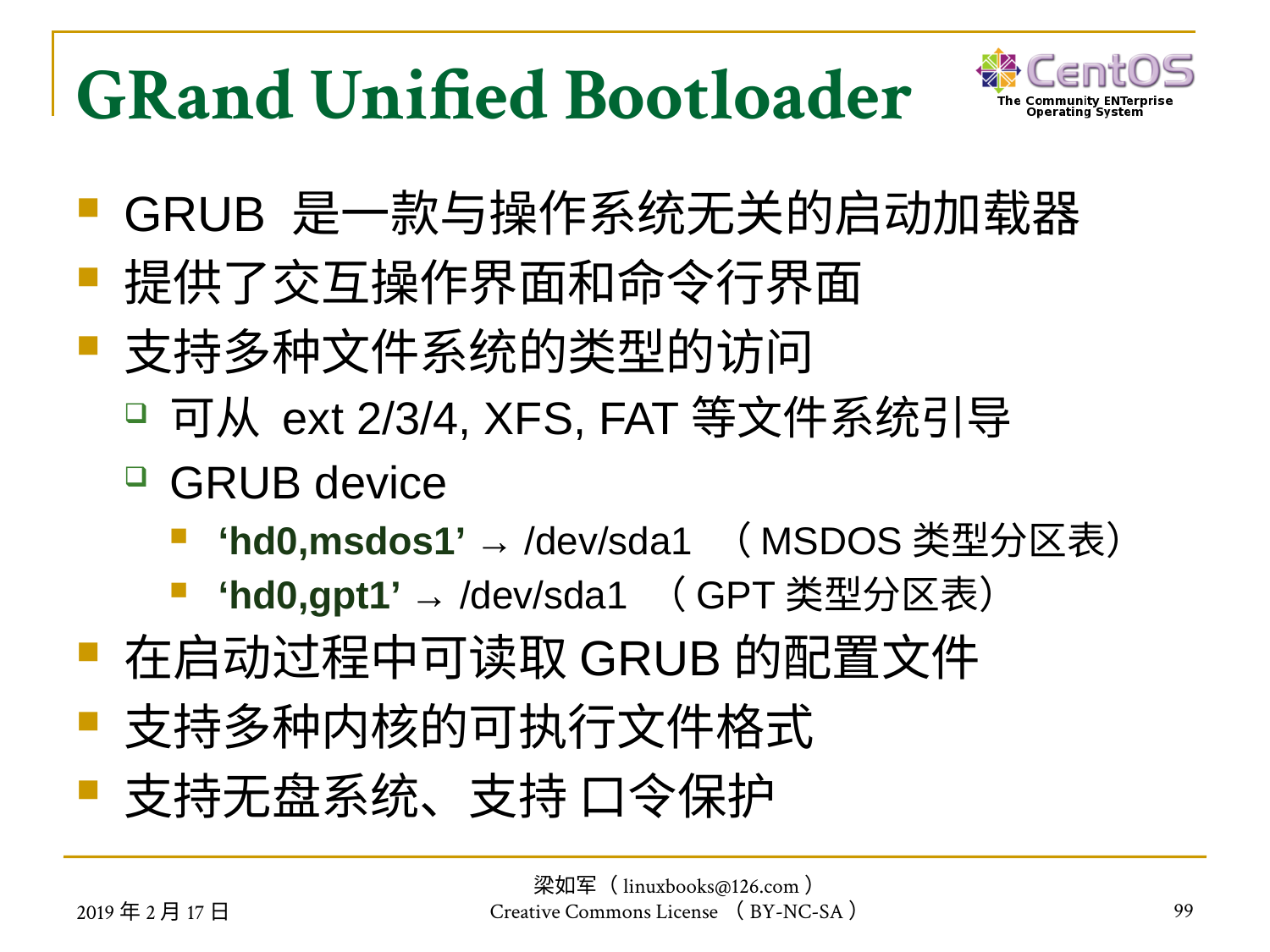

# GRand Unified Bootloader
GRUB 是一款与操作系统无关的启动加载器
提供了交互操作界面和命令行界面
支持多种文件系统的类型的访问
可从 ext 2/3/4, XFS, FAT等文件系统引导
GRUB device
‘hd0,msdos1’ → /dev/sda1 （MSDOS类型分区表）
‘hd0,gpt1’ → /dev/sda1 （GPT类型分区表）
在启动过程中可读取GRUB的配置文件
支持多种内核的可执行文件格式
支持无盘系统、支持 口令保护
梁如军（linuxbooks@126.com）
Creative Commons License（BY-NC-SA）
2019年2月17日
99